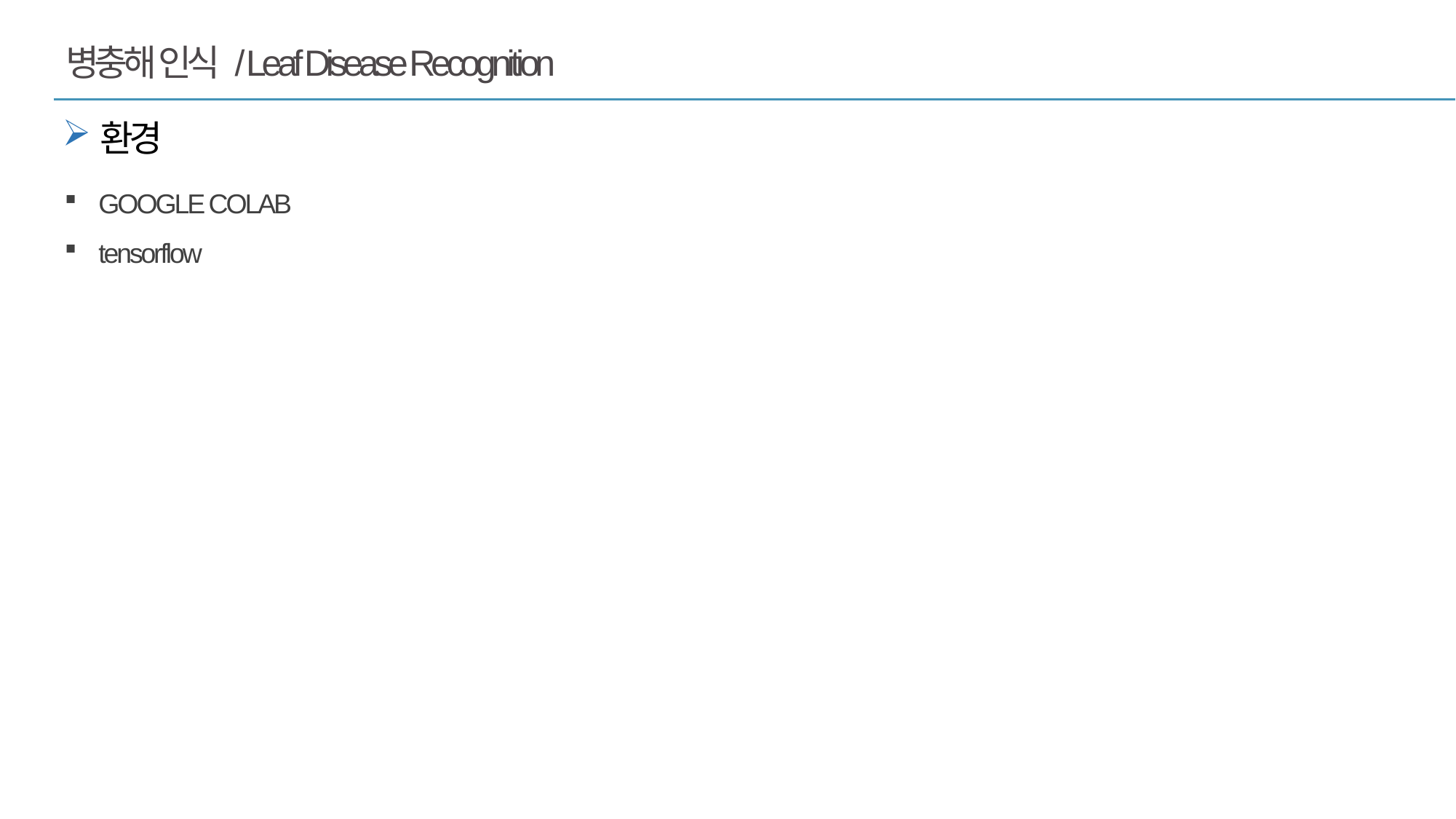

병충해 인식 / Leaf Disease Recognition

환경
GOOGLE COLAB
tensorflow